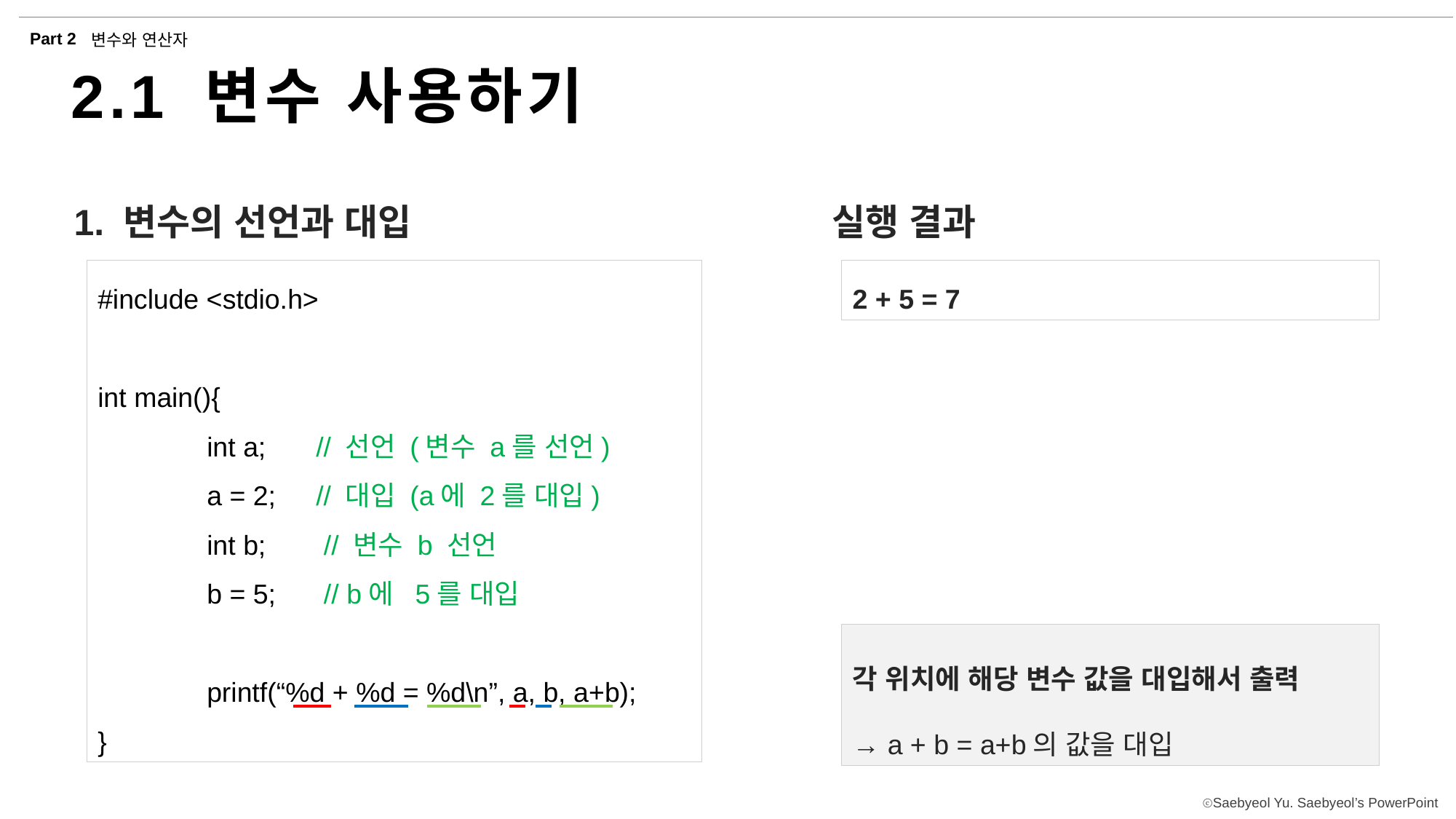

Part 2
변수와 연산자
2.1 변수 사용하기
1. 변수의 선언과 대입
실행 결과
#include <stdio.h>

int main(){
	int a; 	// 선언 (변수 a를 선언)
	a = 2; 	// 대입 (a에 2를 대입)
	int b;	 // 변수 b 선언
	b = 5;	 // b에  5를 대입

	printf(“%d + %d = %d\n”, a, b, a+b);
}
2 + 5 = 7
각 위치에 해당 변수 값을 대입해서 출력
→ a + b = a+b의 값을 대입